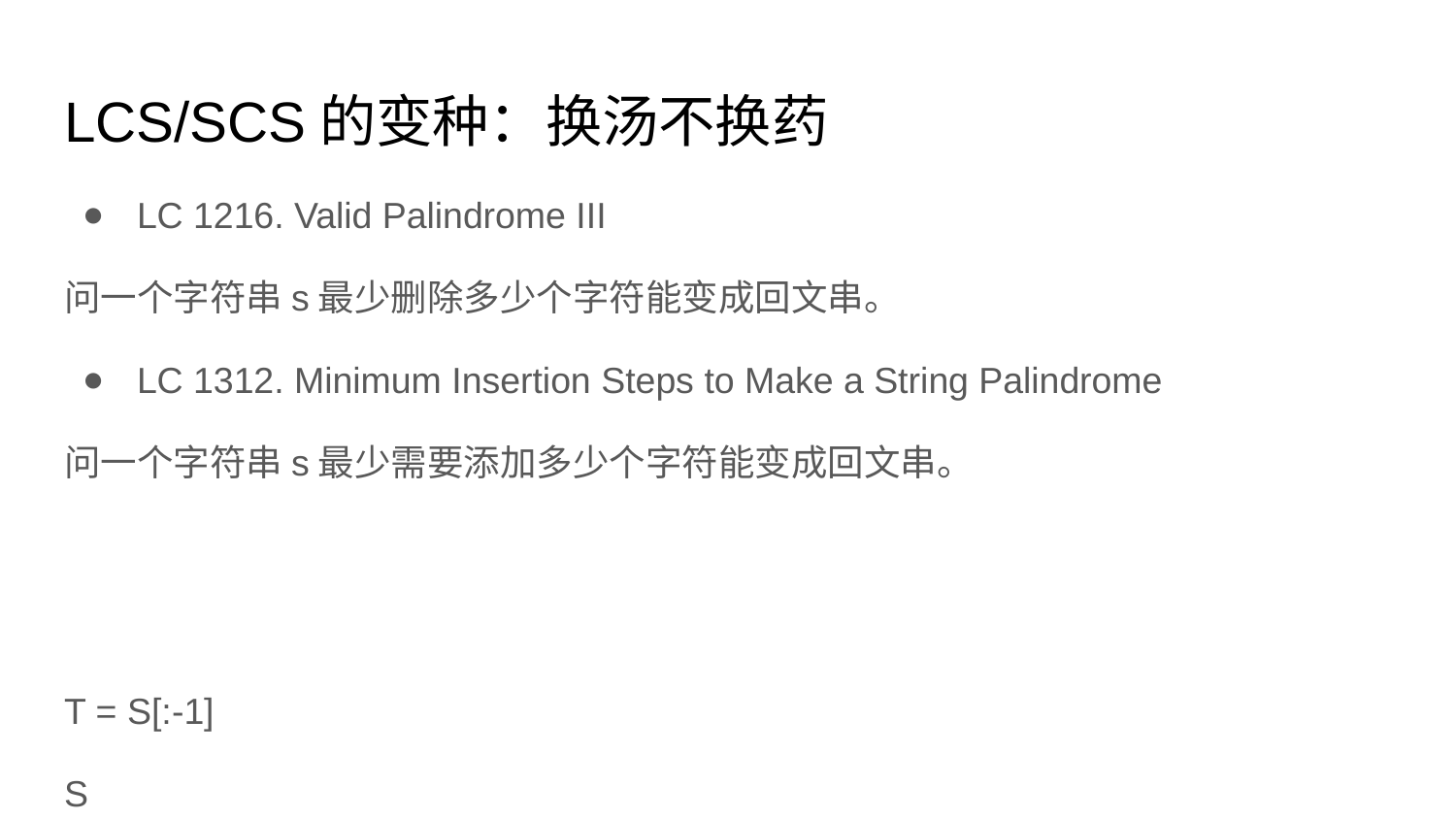

# LCS/SCS的变种：换汤不换药
LC 1216. Valid Palindrome III
问一个字符串s最少删除多少个字符能变成回文串。
LC 1312. Minimum Insertion Steps to Make a String Palindrome
问一个字符串s最少需要添加多少个字符能变成回文串。

T = S[:-1]
S